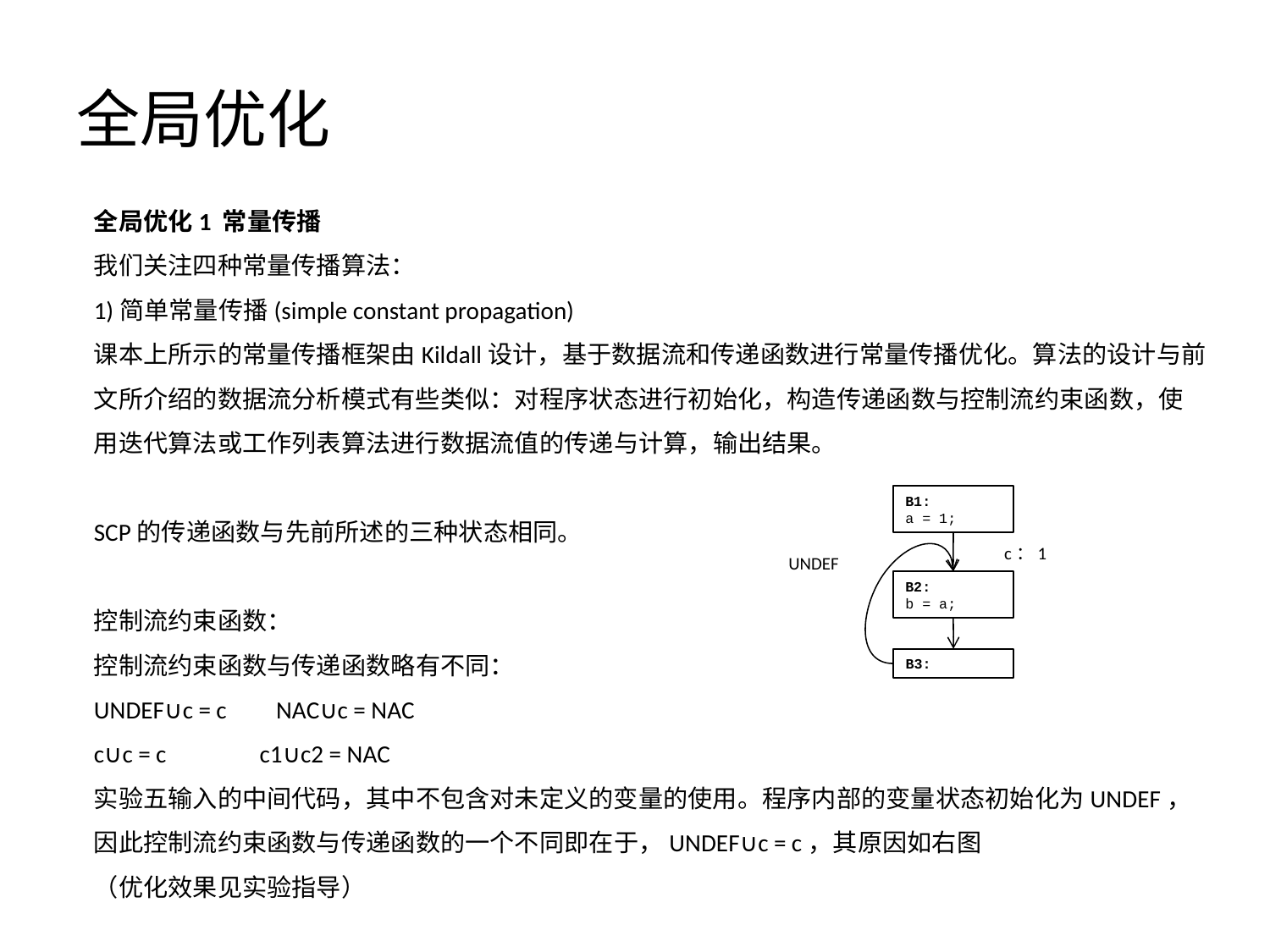

# 全局优化

全局优化1 常量传播
我们关注四种常量传播算法：
1)简单常量传播(simple constant propagation)
课本上所示的常量传播框架由Kildall设计，基于数据流和传递函数进行常量传播优化。算法的设计与前文所介绍的数据流分析模式有些类似：对程序状态进行初始化，构造传递函数与控制流约束函数，使用迭代算法或工作列表算法进行数据流值的传递与计算，输出结果。

SCP的传递函数与先前所述的三种状态相同。

控制流约束函数：
控制流约束函数与传递函数略有不同：
UNDEF∪c = c         NAC∪c = NAC
c∪c = c                 c1∪c2 = NAC
实验五输入的中间代码，其中不包含对未定义的变量的使用。程序内部的变量状态初始化为UNDEF，因此控制流约束函数与传递函数的一个不同即在于，UNDEF∪c = c，其原因如右图
（优化效果见实验指导）

B1:
a = 1;
c：1
UNDEF
B2:
b = a;
B3: